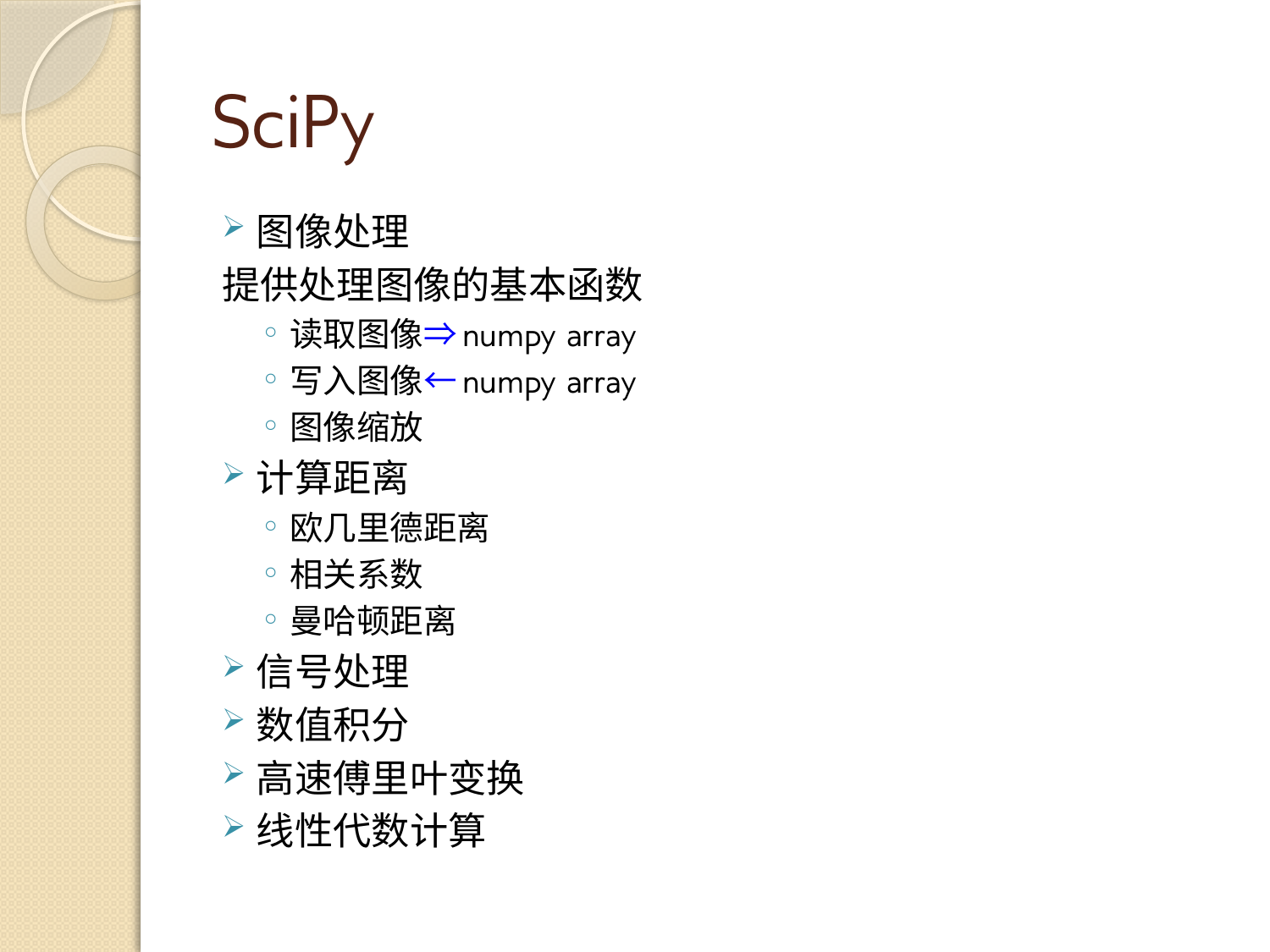

# SciPy
图像处理
提供处理图像的基本函数
读取图像⇒numpy array
写入图像←numpy array
图像缩放
计算距离
欧几里德距离
相关系数
曼哈顿距离
信号处理
数值积分
高速傅里叶变换
线性代数计算